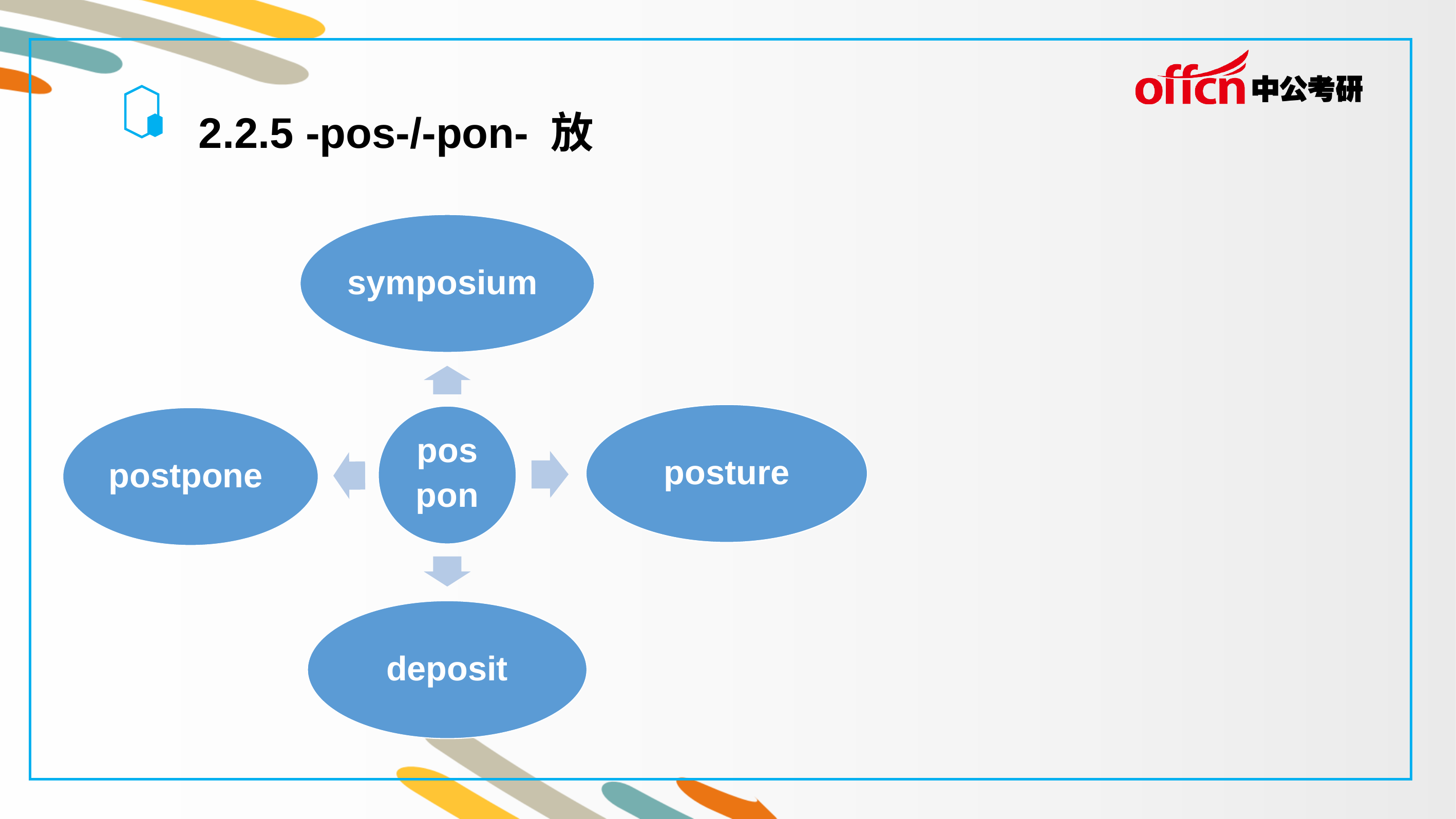

2.2.5 -pos-/-pon- 放
pos
pon

symposium

posture

deposit

postpone